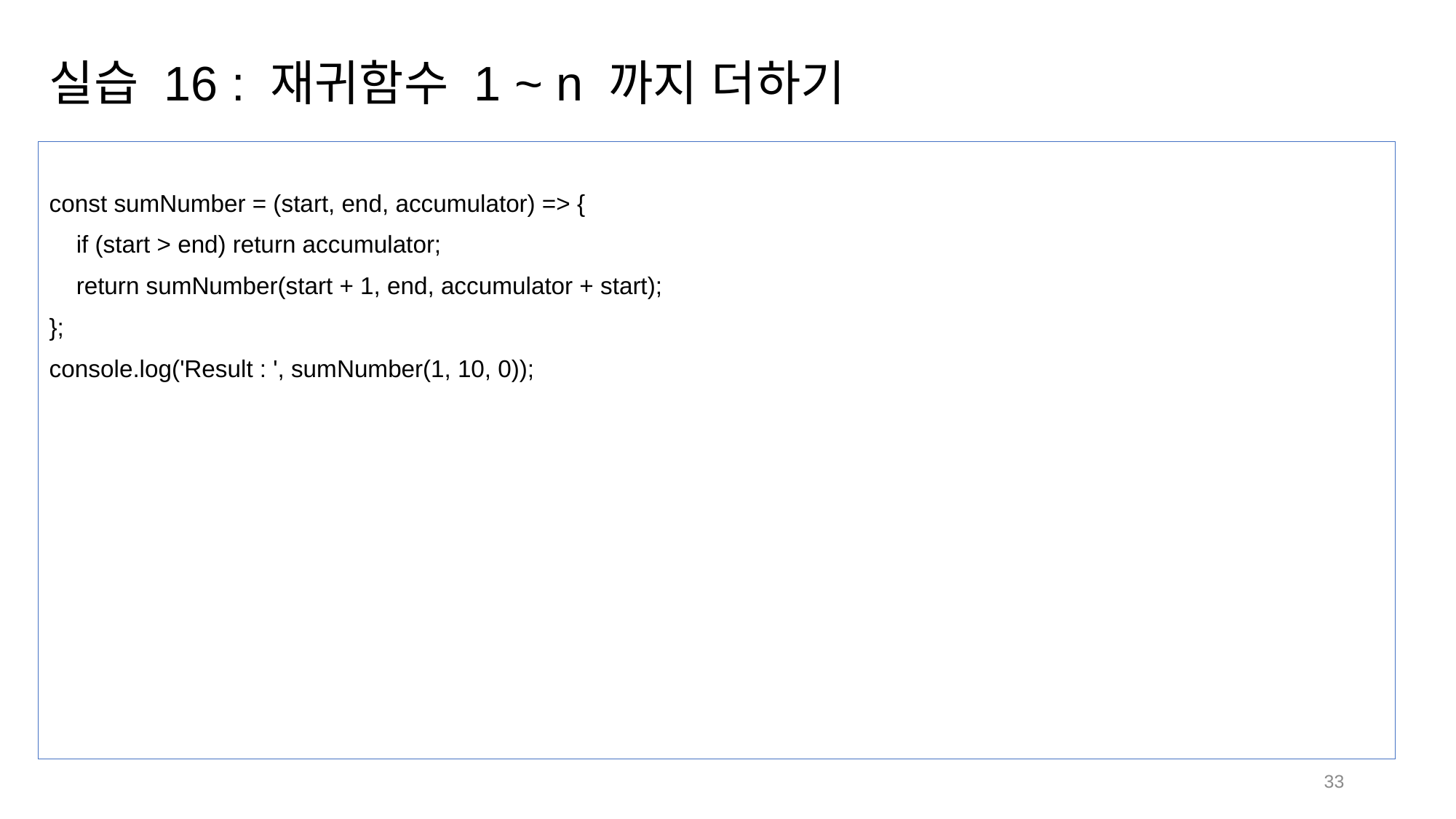

# 실습 16 : 재귀함수 1 ~ n 까지 더하기

const sumNumber = (start, end, accumulator) => {
    if (start > end) return accumulator;
    return sumNumber(start + 1, end, accumulator + start);
};
console.log('Result : ', sumNumber(1, 10, 0));
33